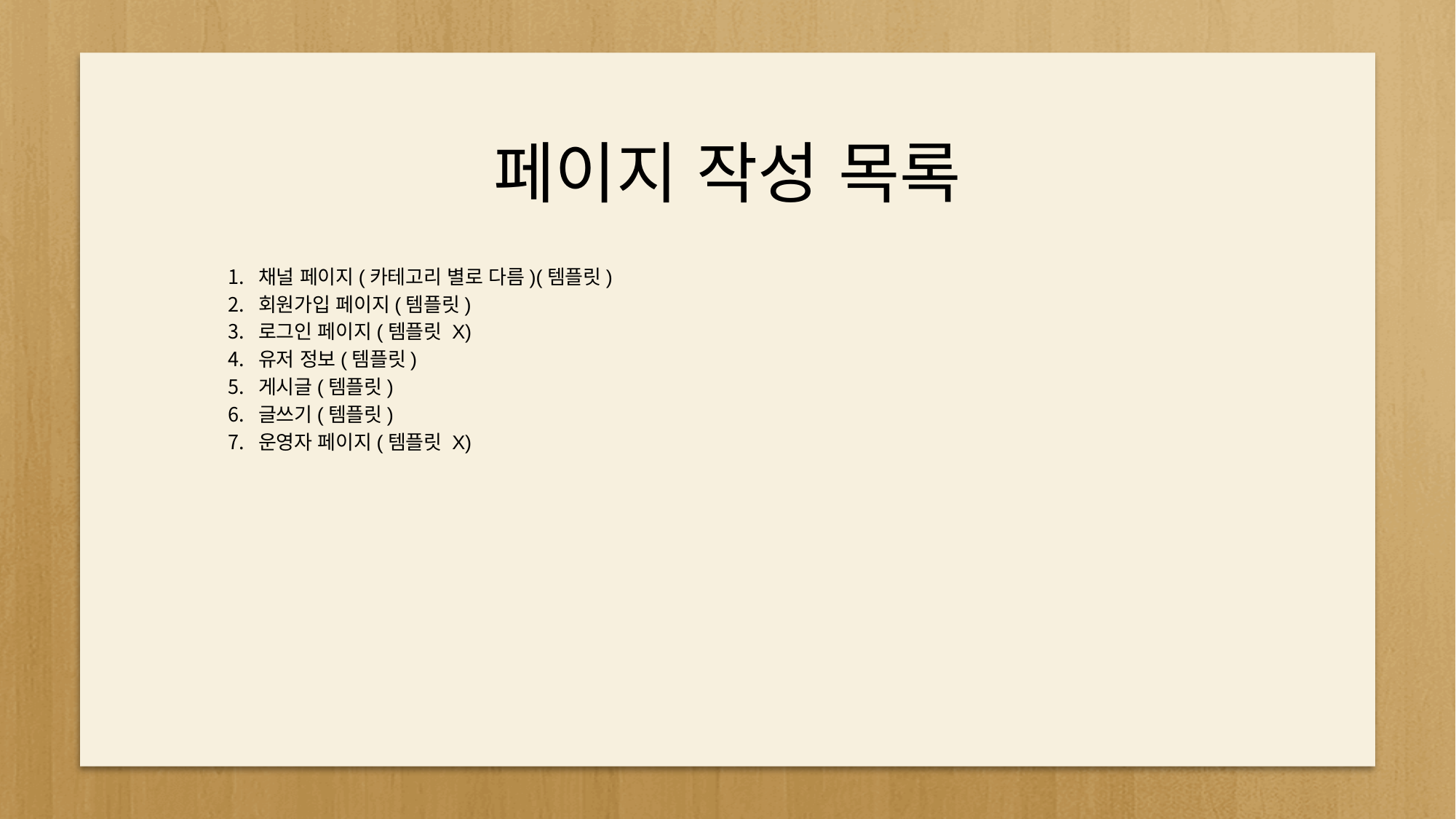

# 페이지 작성 목록
채널 페이지(카테고리 별로 다름)(템플릿)
회원가입 페이지(템플릿)
로그인 페이지(템플릿 X)
유저 정보(템플릿)
게시글(템플릿)
글쓰기(템플릿)
운영자 페이지(템플릿 X)